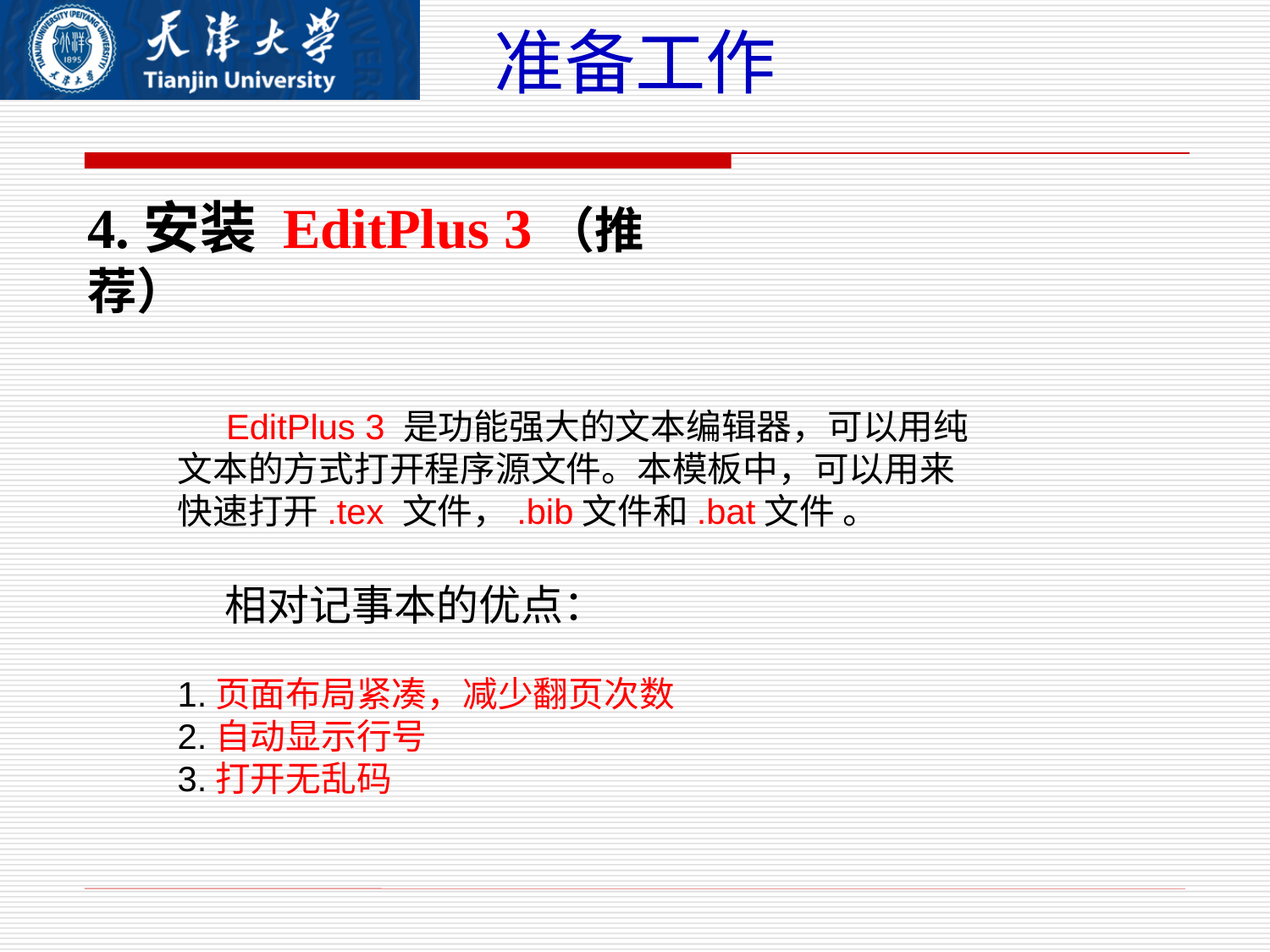

# 准备工作
4.安装 EditPlus 3（推荐）
     EditPlus 3 是功能强大的文本编辑器，可以用纯文本的方式打开程序源文件。本模板中，可以用来快速打开.tex 文件，.bib文件和.bat文件 。
     相对记事本的优点：

1.页面布局紧凑，减少翻页次数
2.自动显示行号
3.打开无乱码